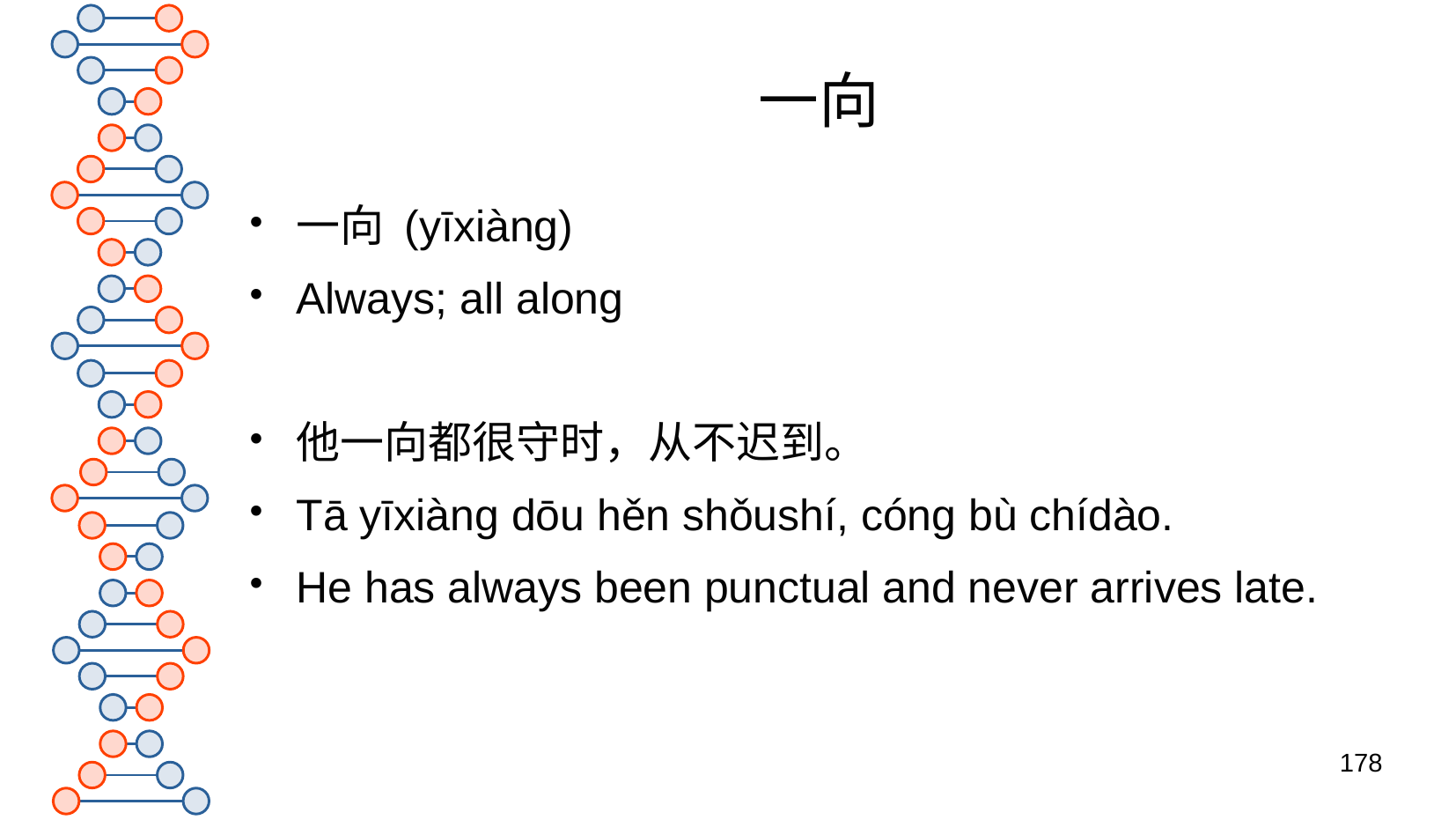

# 一向
一向 (yīxiàng)
Always; all along

他一向都很守时，从不迟到。
Tā yīxiàng dōu hěn shǒushí, cóng bù chídào.
He has always been punctual and never arrives late.

178